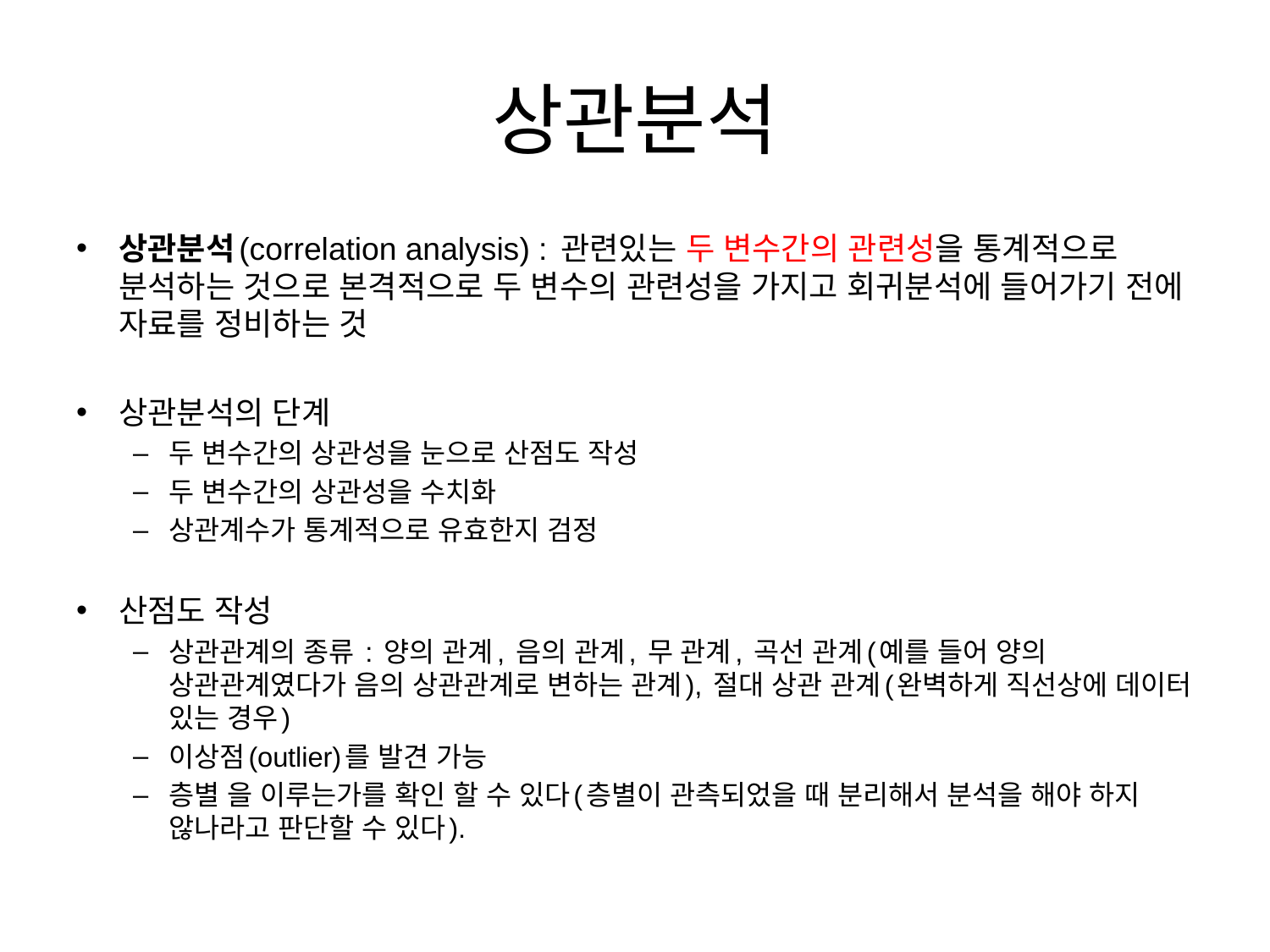

# 상관분석
상관분석(correlation analysis) : 관련있는 두 변수간의 관련성을 통계적으로 분석하는 것으로 본격적으로 두 변수의 관련성을 가지고 회귀분석에 들어가기 전에 자료를 정비하는 것

상관분석의 단계
두 변수간의 상관성을 눈으로 산점도 작성
두 변수간의 상관성을 수치화
상관계수가 통계적으로 유효한지 검정

산점도 작성
상관관계의 종류 : 양의 관계, 음의 관계, 무 관계, 곡선 관계(예를 들어 양의 상관관계였다가 음의 상관관계로 변하는 관계), 절대 상관 관계(완벽하게 직선상에 데이터 있는 경우)
이상점(outlier)를 발견 가능
층별 을 이루는가를 확인 할 수 있다(층별이 관측되었을 때 분리해서 분석을 해야 하지 않나라고 판단할 수 있다).